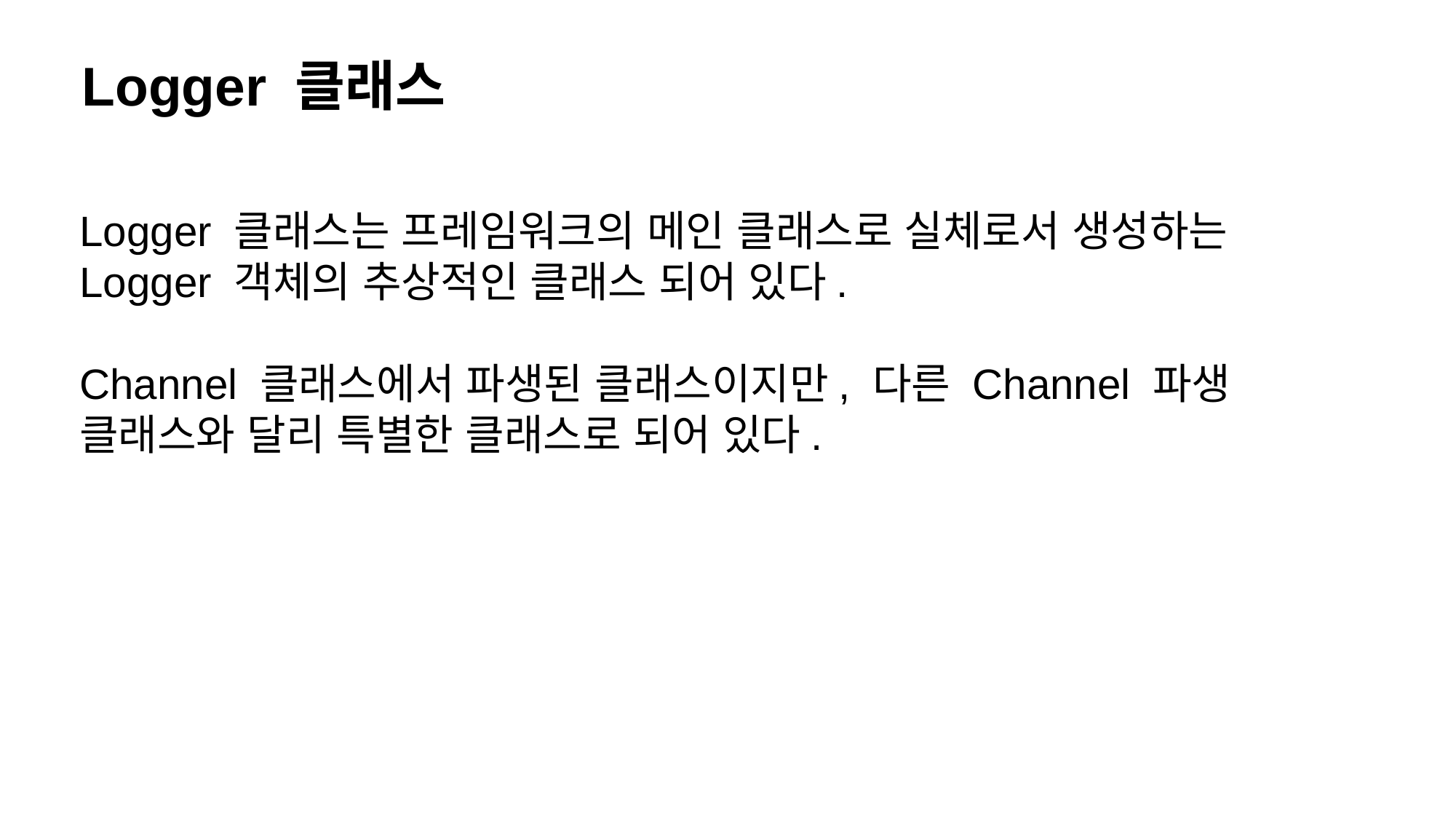

Logger 클래스
Logger 클래스는 프레임워크의 메인 클래스로 실체로서 생성하는 Logger 객체의 추상적인 클래스 되어 있다.
Channel 클래스에서 파생된 클래스이지만, 다른 Channel 파생 클래스와 달리 특별한 클래스로 되어 있다.